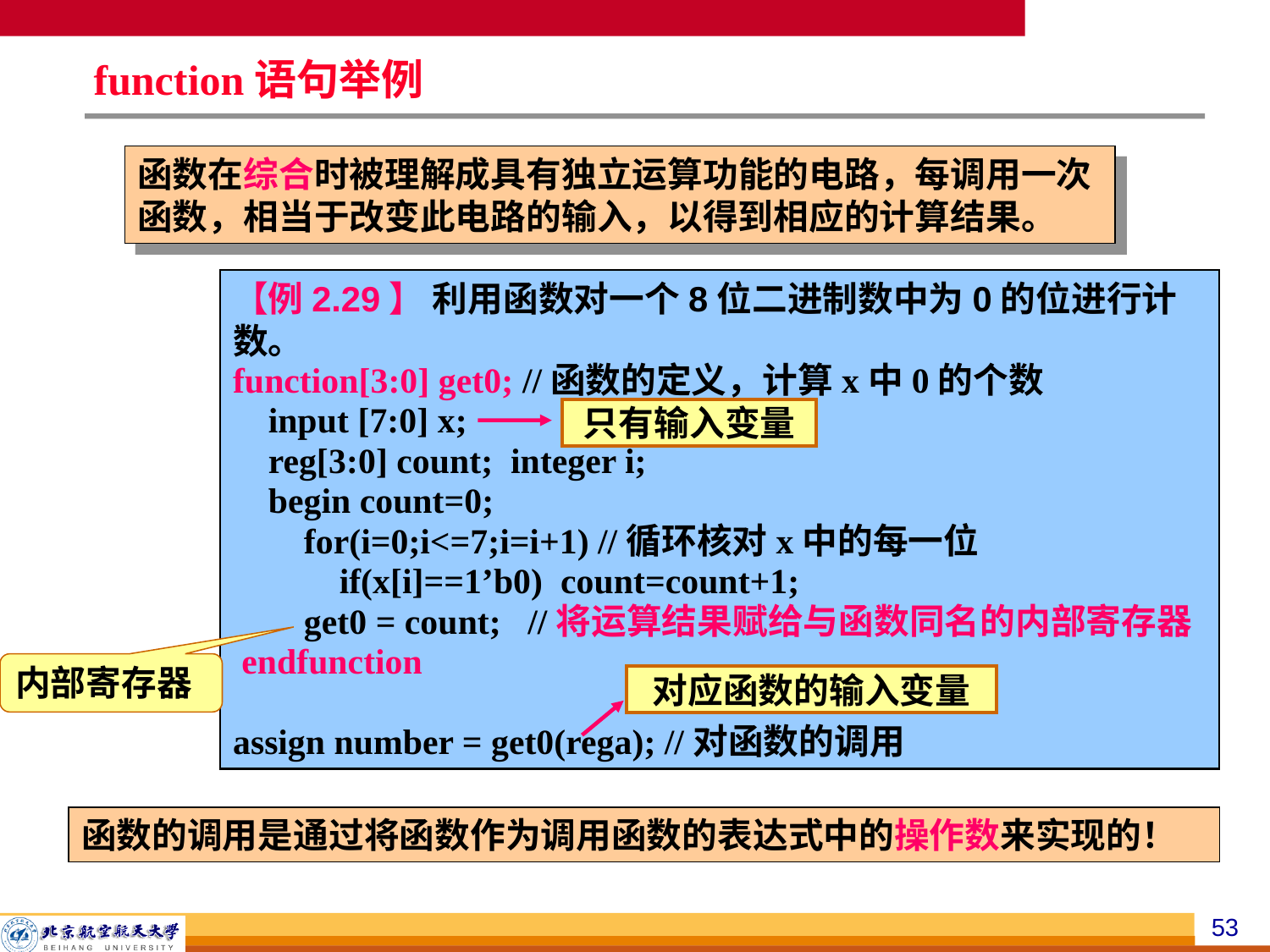

# function语句举例
函数在综合时被理解成具有独立运算功能的电路，每调用一次函数，相当于改变此电路的输入，以得到相应的计算结果。
【例2.29】 利用函数对一个8位二进制数中为0的位进行计数。
function[3:0] get0; //函数的定义，计算x中0的个数
    input [7:0] x;
    reg[3:0] count;  integer i;
    begin count=0;
        for(i=0;i<=7;i=i+1) //循环核对x中的每一位
            if(x[i]==1’b0)  count=count+1;
        get0 = count;   //将运算结果赋给与函数同名的内部寄存器
 endfunction

assign number = get0(rega); //对函数的调用
只有输入变量

内部寄存器
对应函数的输入变量

函数的调用是通过将函数作为调用函数的表达式中的操作数来实现的！